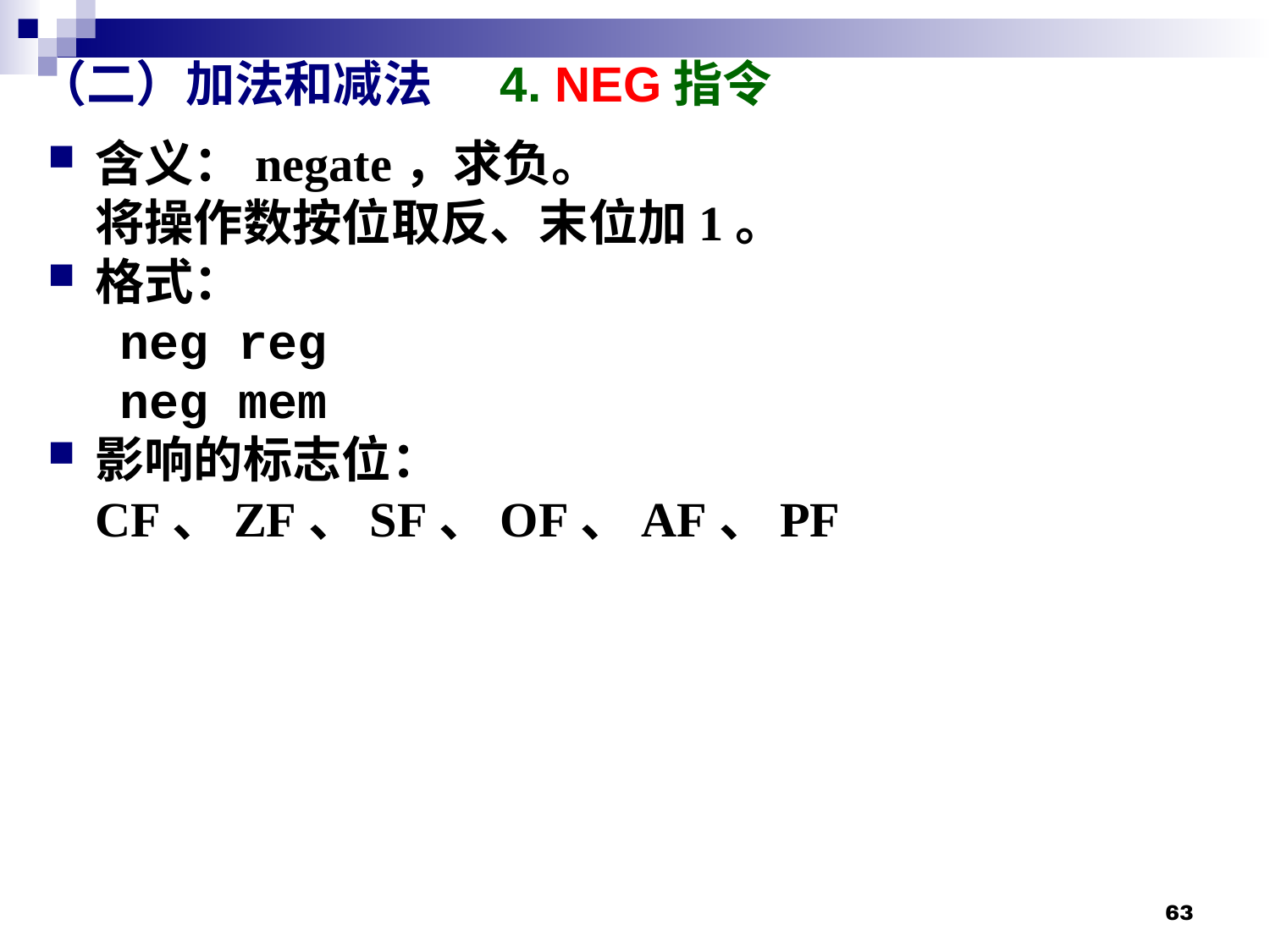

# （二）加法和减法     4. NEG指令
含义：negate，求负。
将操作数按位取反、末位加1。
格式：
neg reg
neg mem
影响的标志位：
CF、ZF、SF、OF、AF、PF
63